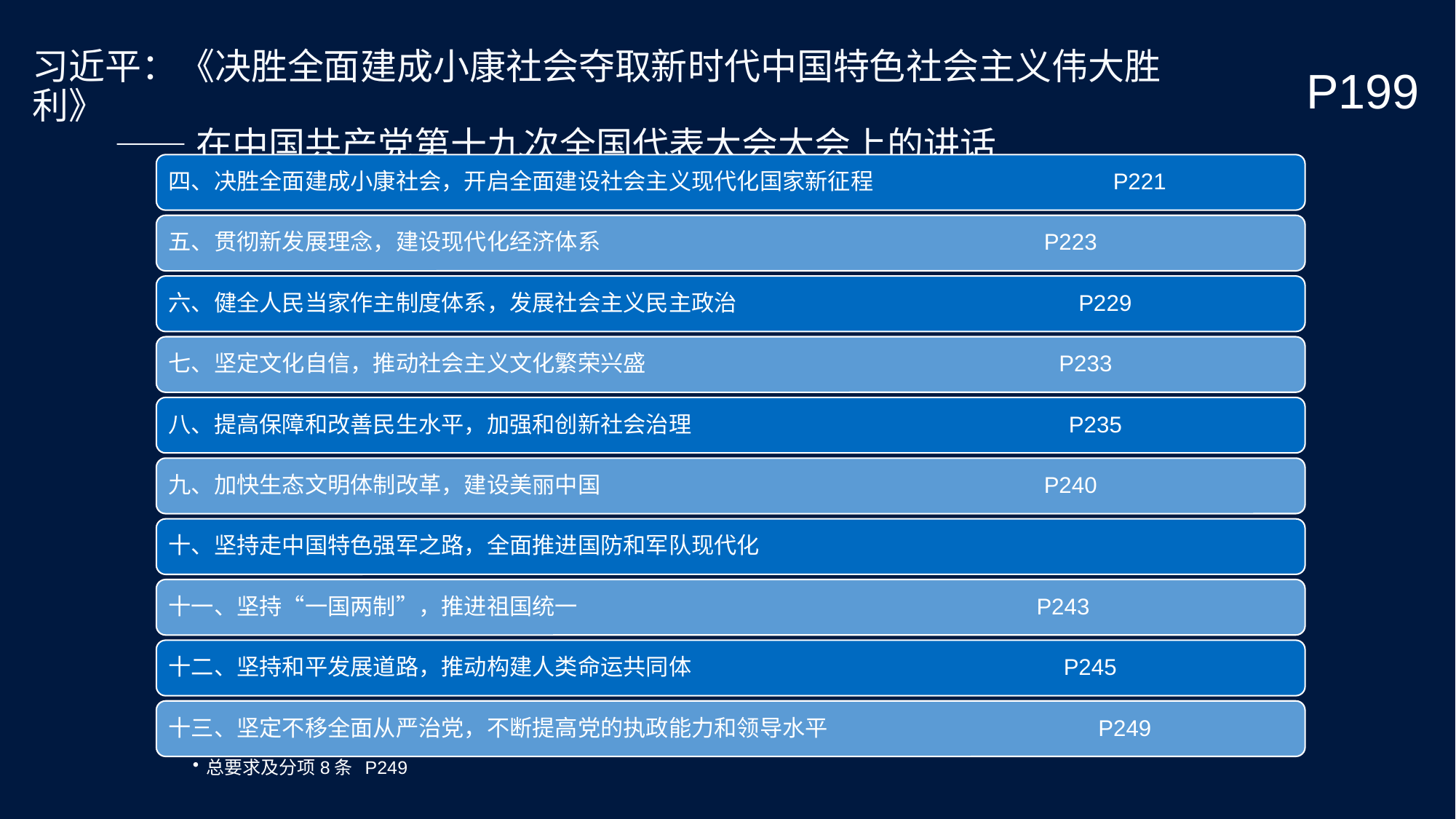

习近平：《决胜全面建成小康社会夺取新时代中国特色社会主义伟大胜利》
          ——在中国共产党第十九次全国代表大会大会上的讲话
P199
四、决胜全面建成小康社会，开启全面建设社会主义现代化国家新征程                                              P221
五、贯彻新发展理念，建设现代化经济体系                                                                                      P223
六、健全人民当家作主制度体系，发展社会主义民主政治                                                                  P229
七、坚定文化自信，推动社会主义文化繁荣兴盛                                                                                P233
八、提高保障和改善民生水平，加强和创新社会治理                                                                         P235
九、加快生态文明体制改革，建设美丽中国                                                                                      P240
十、坚持走中国特色强军之路，全面推进国防和军队现代化
十一、坚持“一国两制”，推进祖国统一                                                                                         P243
十二、坚持和平发展道路，推动构建人类命运共同体                                                                        P245
十三、坚定不移全面从严治党，不断提高党的执政能力和领导水平                                                    P249
总要求及分项8条  P249